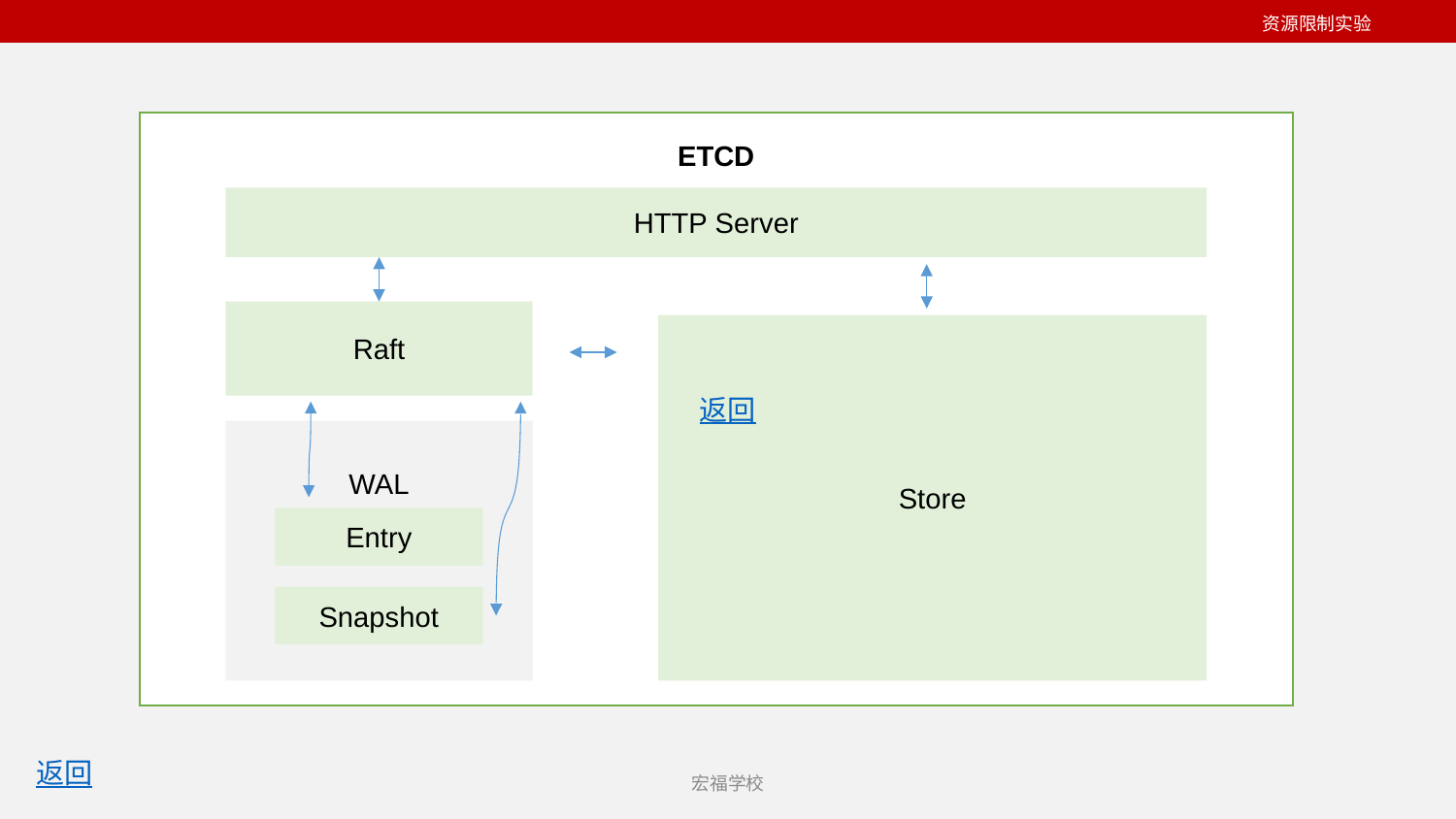

资源限制实验
ETCD

HTTP Server
Raft
Store
返回
WAL

Entry
Snapshot
返回
21
宏福学校